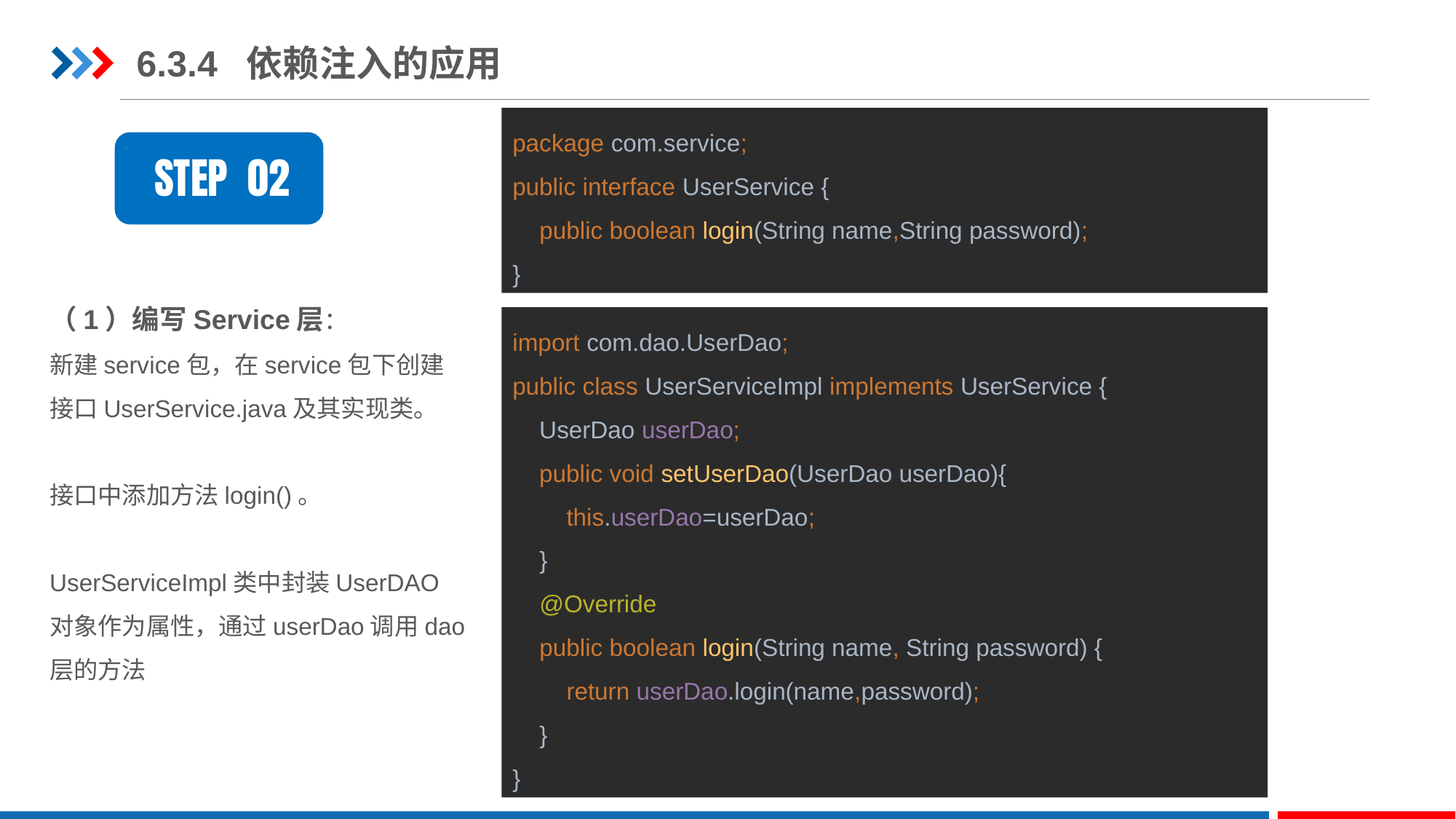

6.3.4  依赖注入的应用
package com.service;
public interface UserService {
    public boolean login(String name,String password);
}

STEP  02
（1）编写Service层：
新建service包，在service包下创建
接口UserService.java及其实现类。

接口中添加方法login()。

UserServiceImpl类中封装UserDAO
对象作为属性，通过userDao调用dao层的方法

import com.dao.UserDao;
public class UserServiceImpl implements UserService {
    UserDao userDao;
    public void setUserDao(UserDao userDao){
        this.userDao=userDao;
    }
    @Override
    public boolean login(String name, String password) {
        return userDao.login(name,password);
    }
}